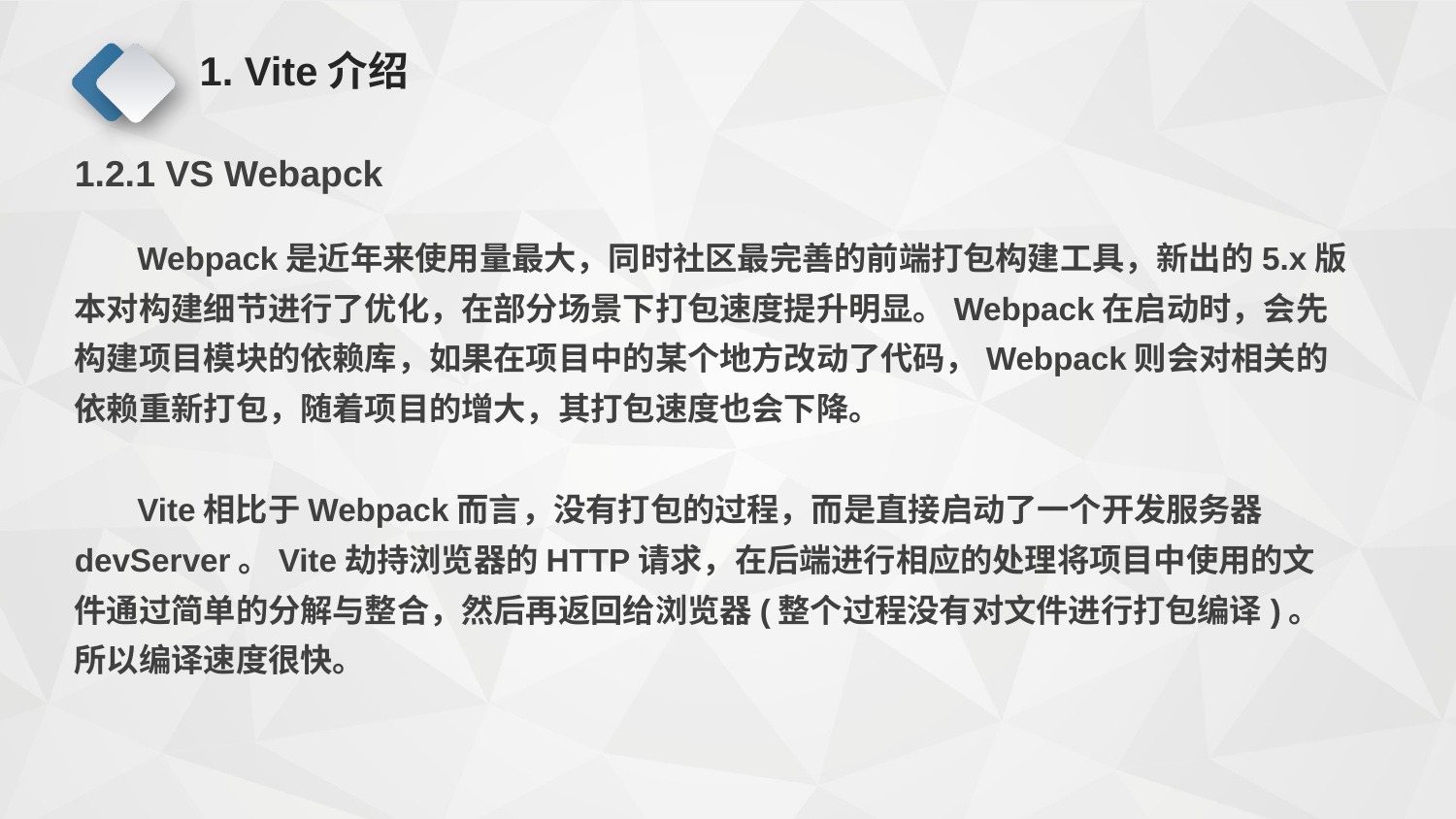

# 1. Vite介绍
1.2.1 VS Webapck
       Webpack是近年来使用量最大，同时社区最完善的前端打包构建工具，新出的5.x版本对构建细节进行了优化，在部分场景下打包速度提升明显。Webpack在启动时，会先构建项目模块的依赖库，如果在项目中的某个地方改动了代码，Webpack则会对相关的依赖重新打包，随着项目的增大，其打包速度也会下降。

       Vite相比于Webpack而言，没有打包的过程，而是直接启动了一个开发服务器devServer。Vite劫持浏览器的HTTP请求，在后端进行相应的处理将项目中使用的文件通过简单的分解与整合，然后再返回给浏览器(整个过程没有对文件进行打包编译)。所以编译速度很快。